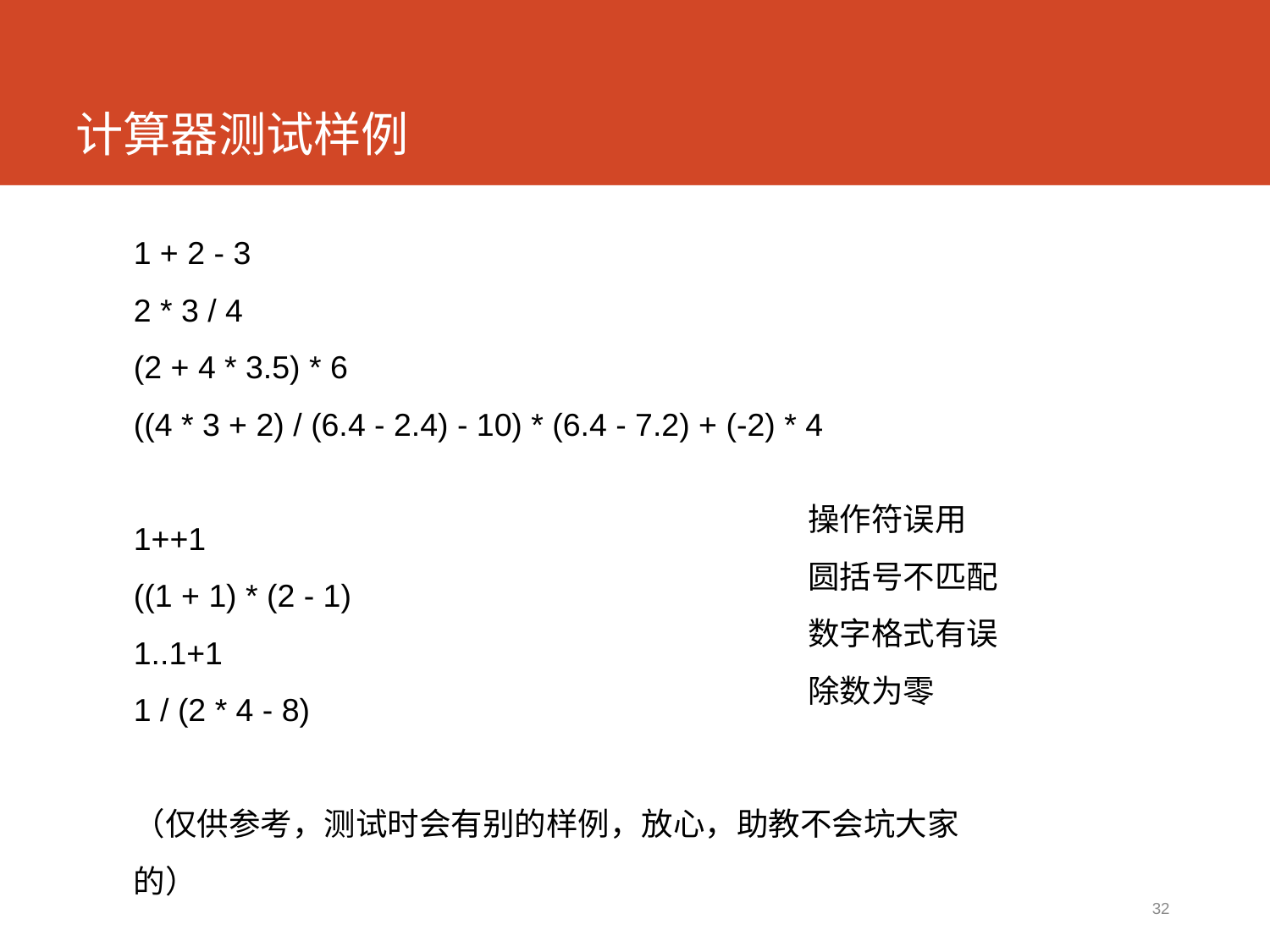

# 计算器测试样例
1 + 2 - 3
2 * 3 / 4
(2 + 4 * 3.5) * 6
((4 * 3 + 2) / (6.4 - 2.4) - 10) * (6.4 - 7.2) + (-2) * 4

1++1
((1 + 1) * (2 - 1)
1..1+1
1 / (2 * 4 - 8)

（仅供参考，测试时会有别的样例，放心，助教不会坑大家的）

操作符误用
圆括号不匹配
数字格式有误
除数为零
32